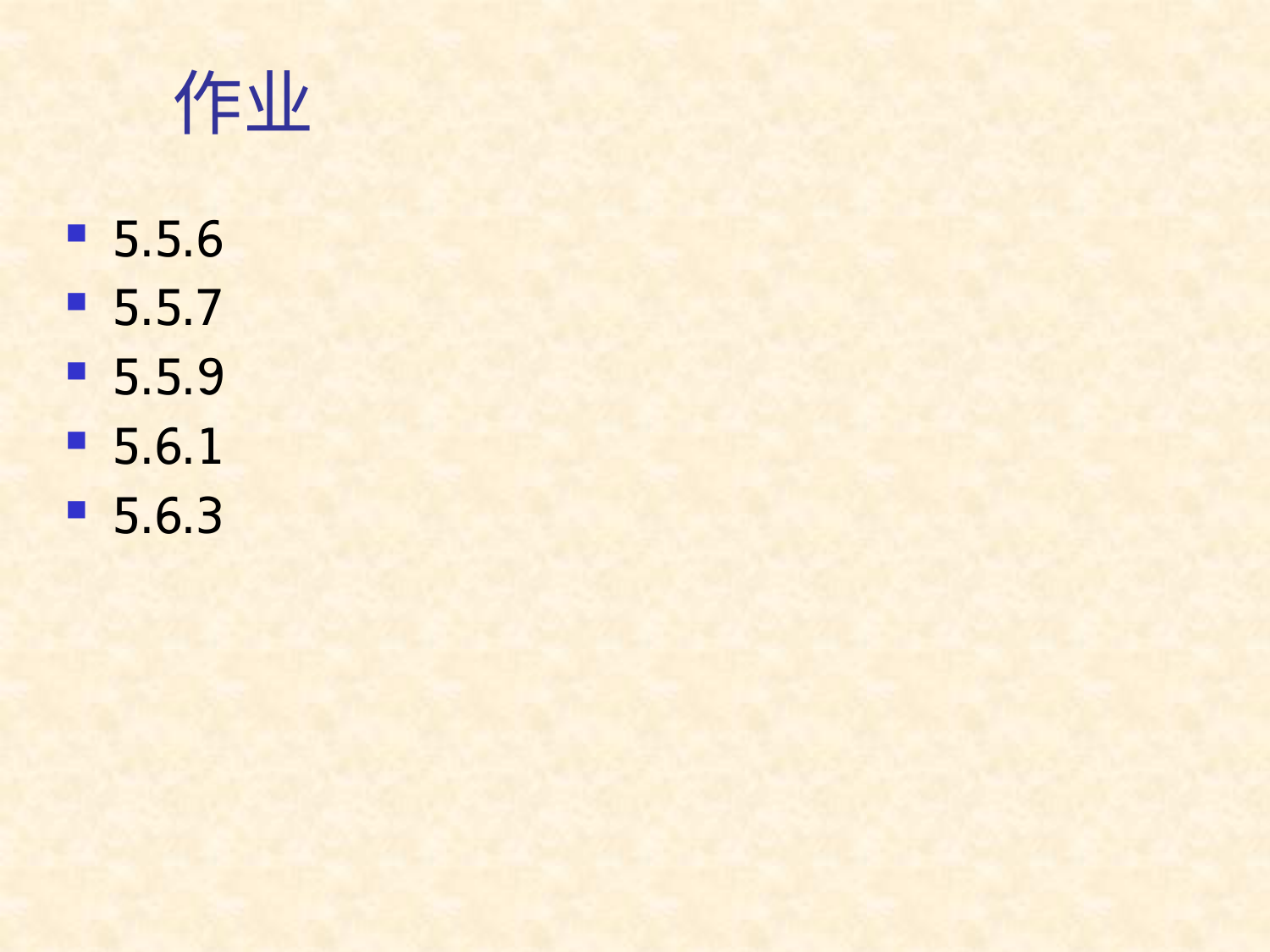

# 作业
5.5.6
5.5.7
5.5.9
5.6.1
5.6.3